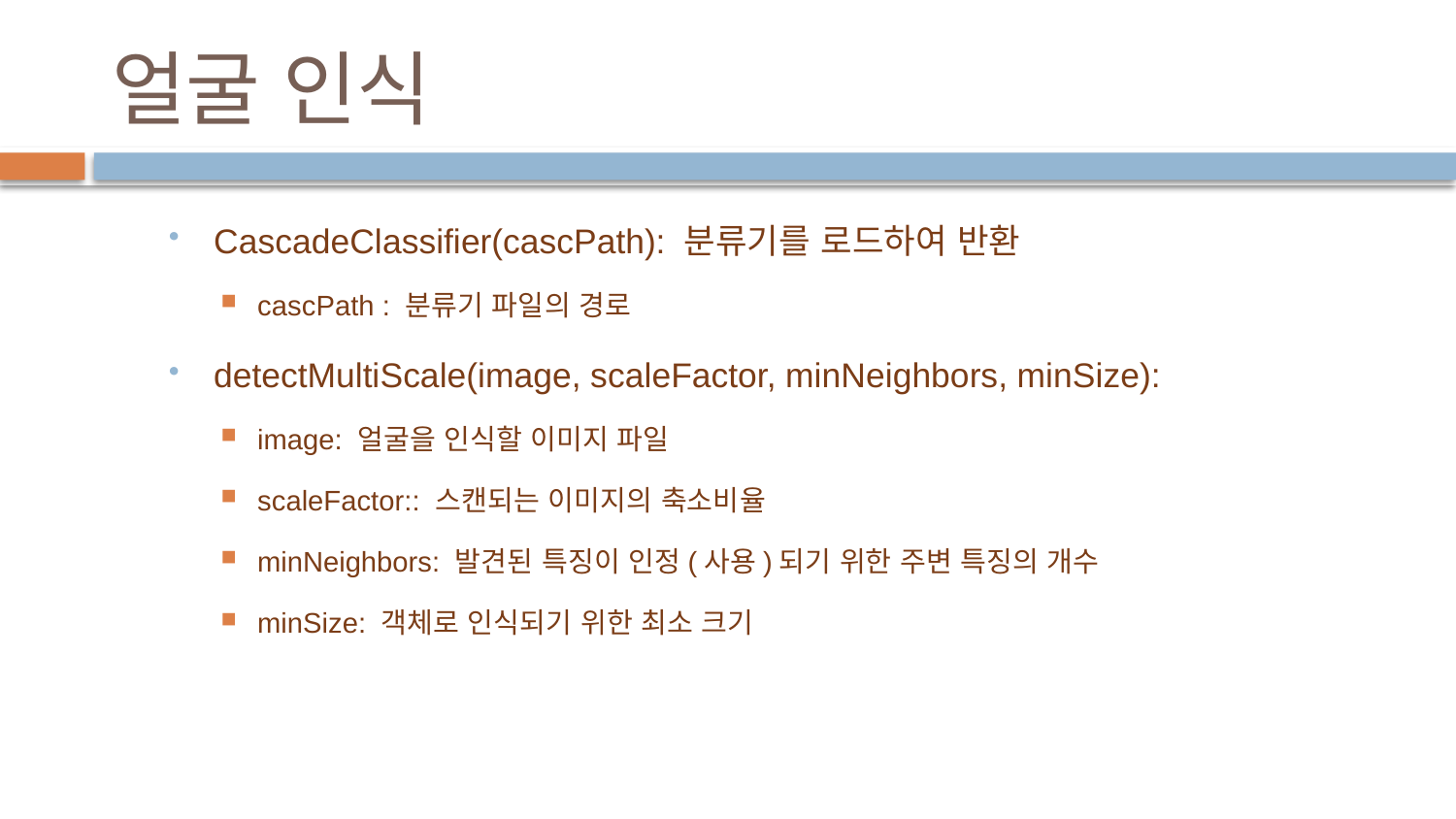

# 얼굴 인식
CascadeClassifier(cascPath): 분류기를 로드하여 반환
cascPath : 분류기 파일의 경로
detectMultiScale(image, scaleFactor, minNeighbors, minSize):
image: 얼굴을 인식할 이미지 파일
scaleFactor:: 스캔되는 이미지의 축소비율
minNeighbors: 발견된 특징이 인정(사용)되기 위한 주변 특징의 개수
minSize: 객체로 인식되기 위한 최소 크기